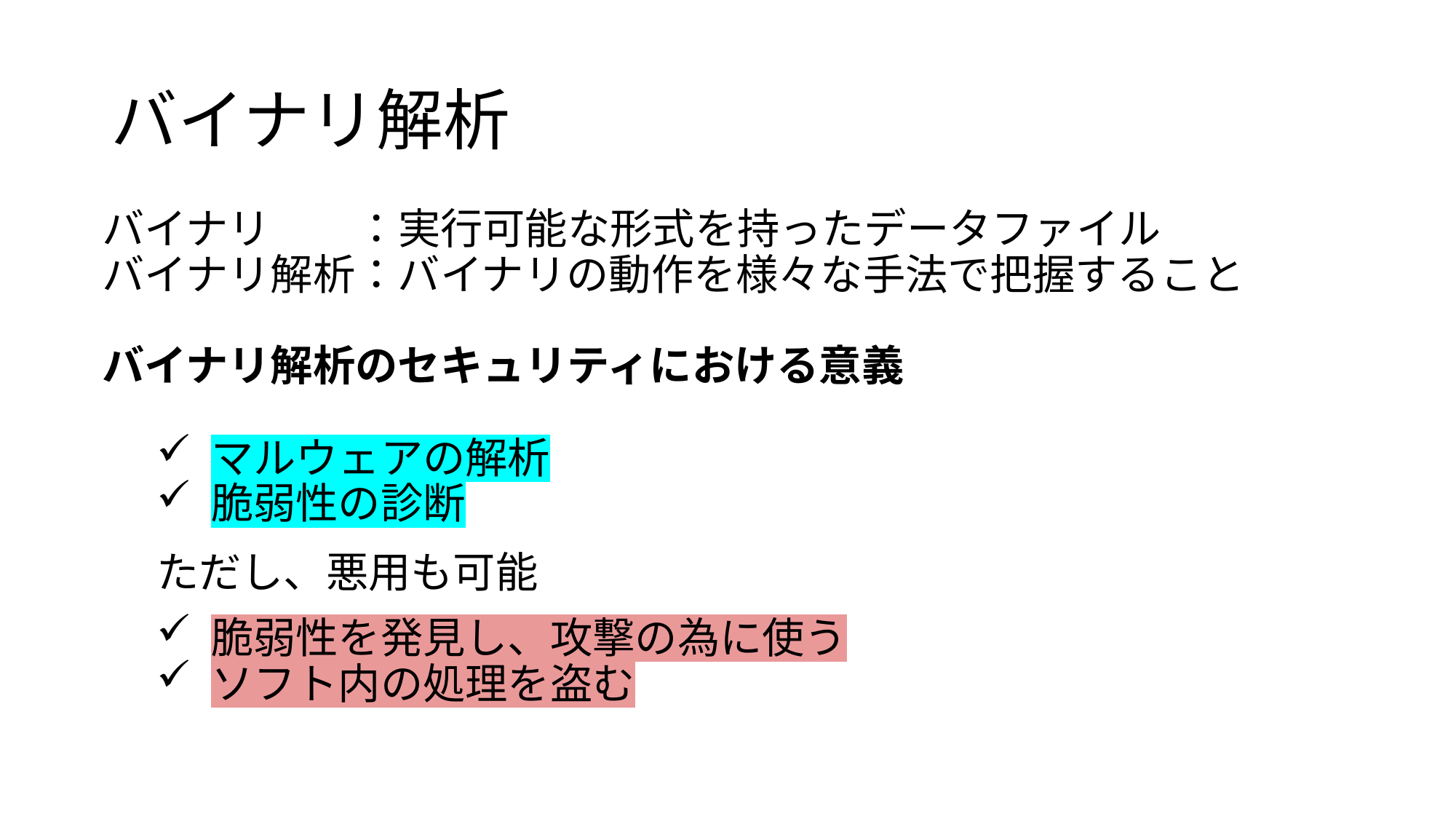

# バイナリ解析
バイナリ	   ：実行可能な形式を持ったデータファイル
バイナリ解析：バイナリの動作を様々な手法で把握すること

バイナリ解析のセキュリティにおける意義

マルウェアの解析
脆弱性の診断

ただし、悪用も可能

脆弱性を発見し、攻撃の為に使う
ソフト内の処理を盗む